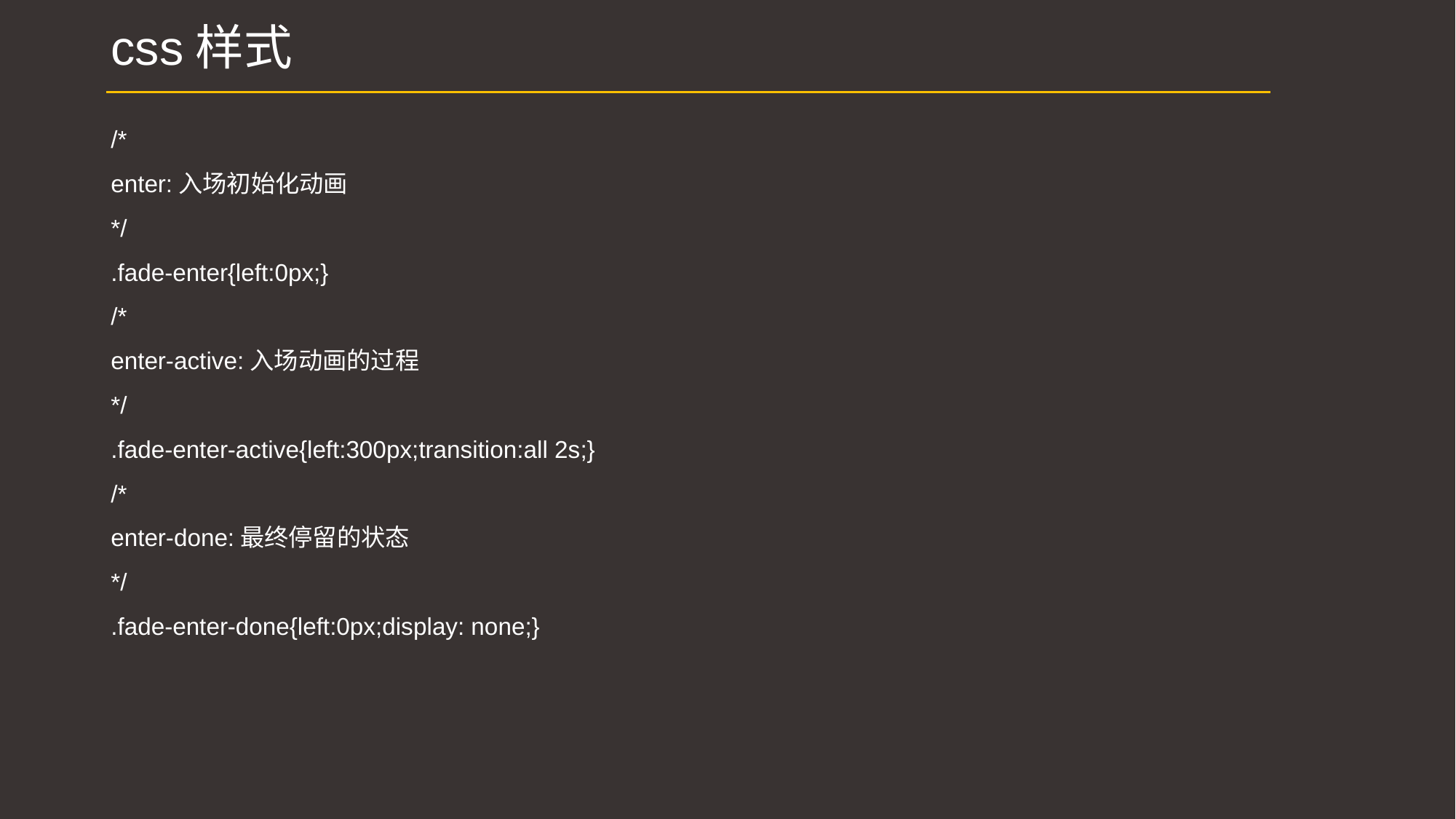

# css样式
/*
enter:入场初始化动画
*/
.fade-enter{left:0px;}
/*
enter-active:入场动画的过程
*/
.fade-enter-active{left:300px;transition:all 2s;}
/*
enter-done:最终停留的状态
*/
.fade-enter-done{left:0px;display: none;}